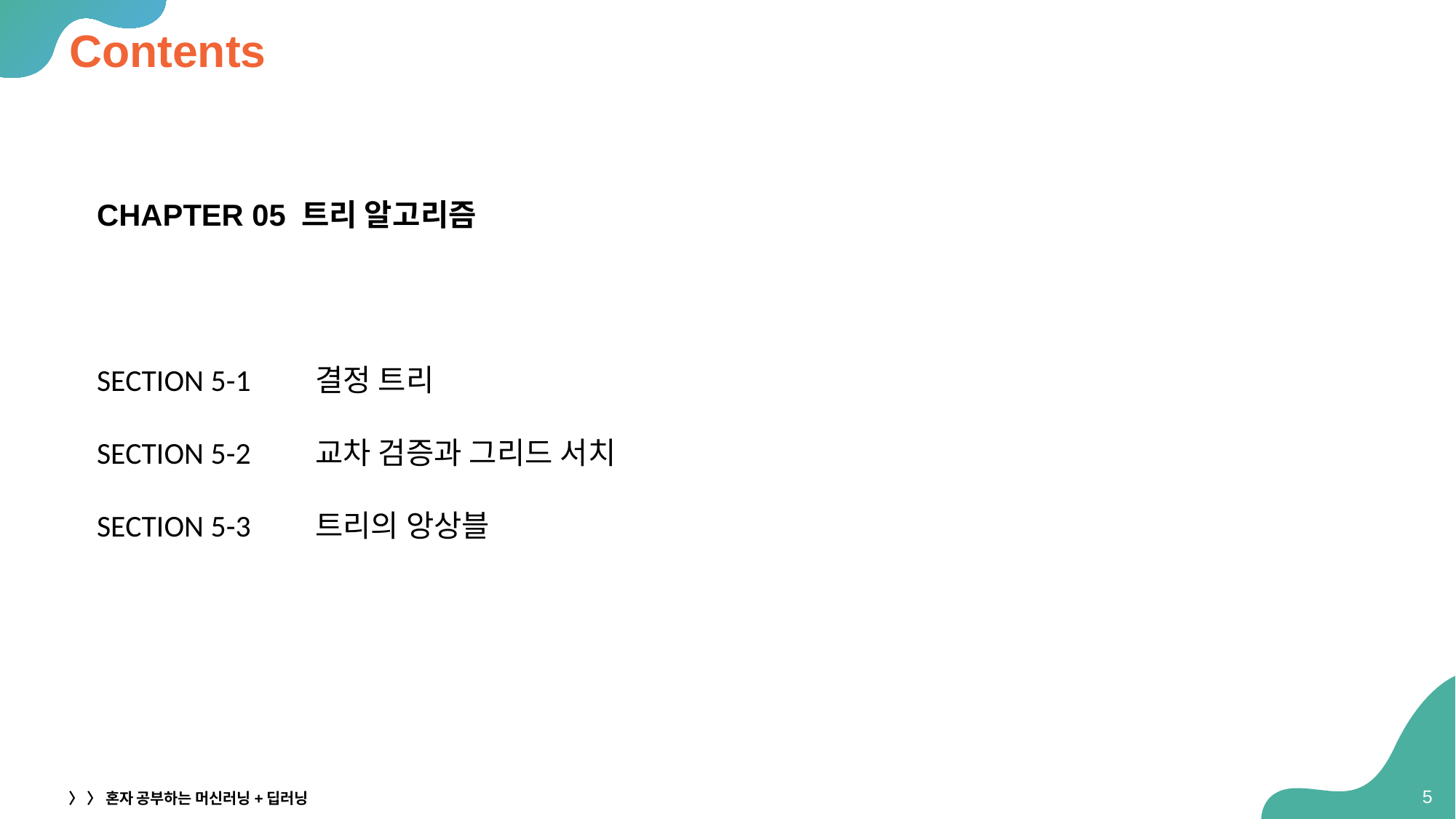

# Contents
CHAPTER 05 트리 알고리즘

SECTION 5-1	결정 트리
SECTION 5-2 	교차 검증과 그리드 서치
SECTION 5-3 	트리의 앙상블

5
〉 〉 혼자 공부하는 머신러닝+딥러닝